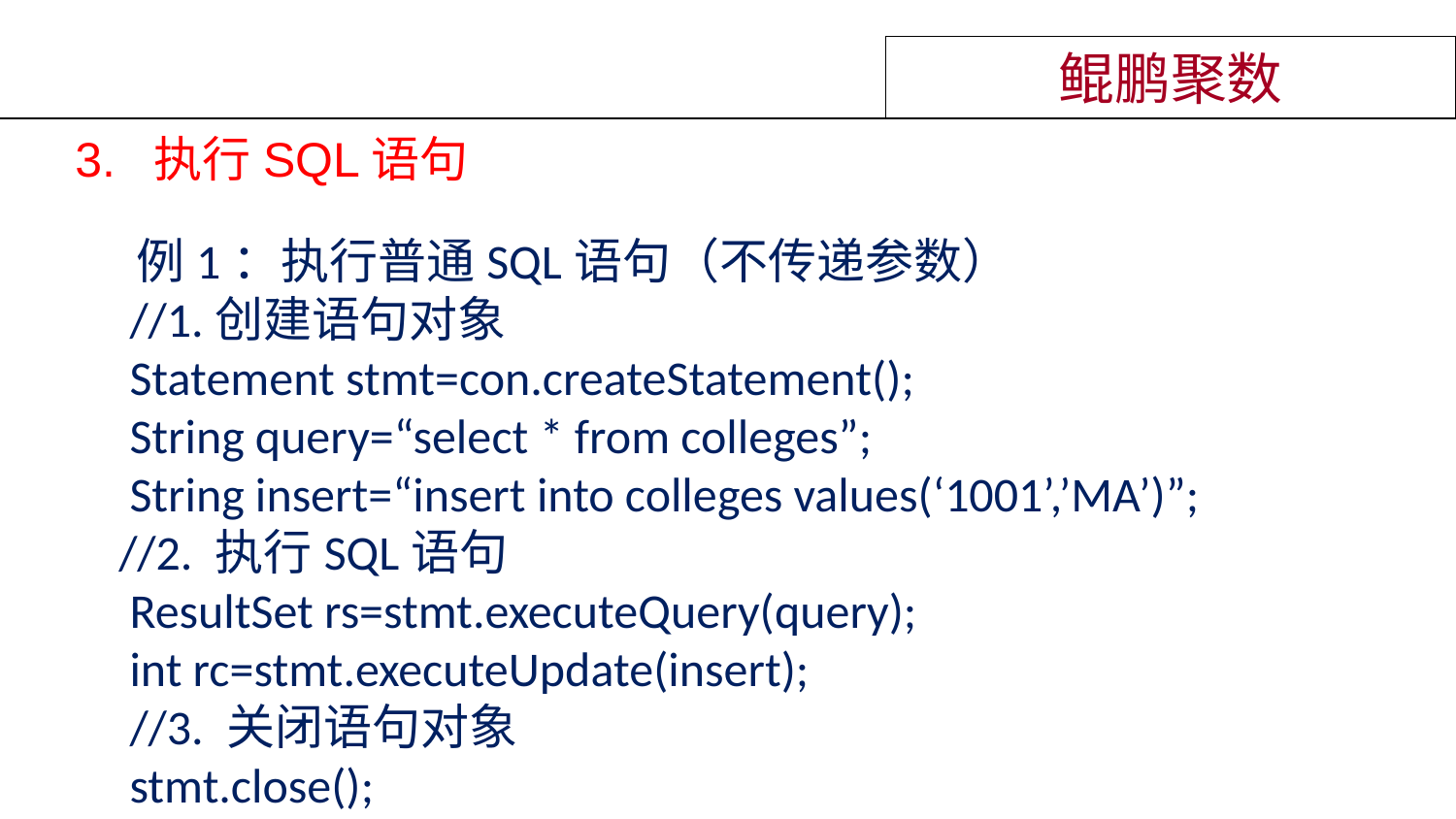

鲲鹏聚数

3.  执行SQL语句

     例1：执行普通SQL语句（不传递参数）
     //1.创建语句对象
     Statement stmt=con.createStatement();
     String query=“select * from colleges”;
     String insert=“insert into colleges values(‘1001’,’MA’)”;
    //2. 执行SQL语句
     ResultSet rs=stmt.executeQuery(query);
     int rc=stmt.executeUpdate(insert);
     //3. 关闭语句对象
     stmt.close();